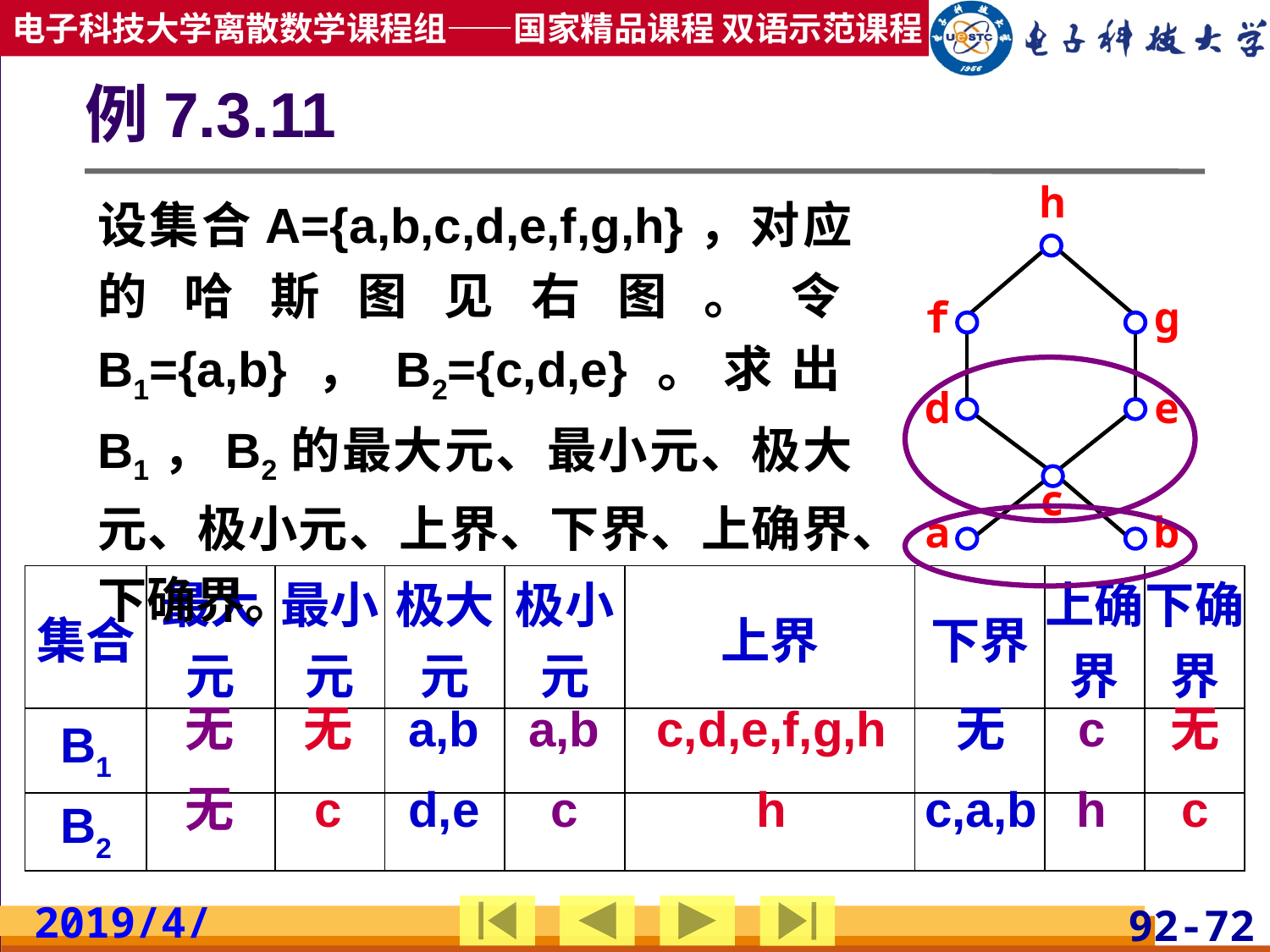

# 例7.3.11
设集合A={a,b,c,d,e,f,g,h}，对应的哈斯图见右图。令B1={a,b}，B2={c,d,e}。求出B1，B2的最大元、最小元、极大元、极小元、上界、下界、上确界、下确界。
h

f
g

d
e

c
a
b

| 集合 | 最大元 | 最小元 | 极大元 | 极小元 | 上界 | 下界 | 上确界 | 下确界 |
| --- | --- | --- | --- | --- | --- | --- | --- | --- |
| B1 |  |  |  |  |  |  |  |  |
| B2 |  |  |  |  |  |  |  |  |
a,b
无
无
a,b
c,d,e,f,g,h
无
c
无
无
c
d,e
c
h
c,a,b
h
c
2019/4/17